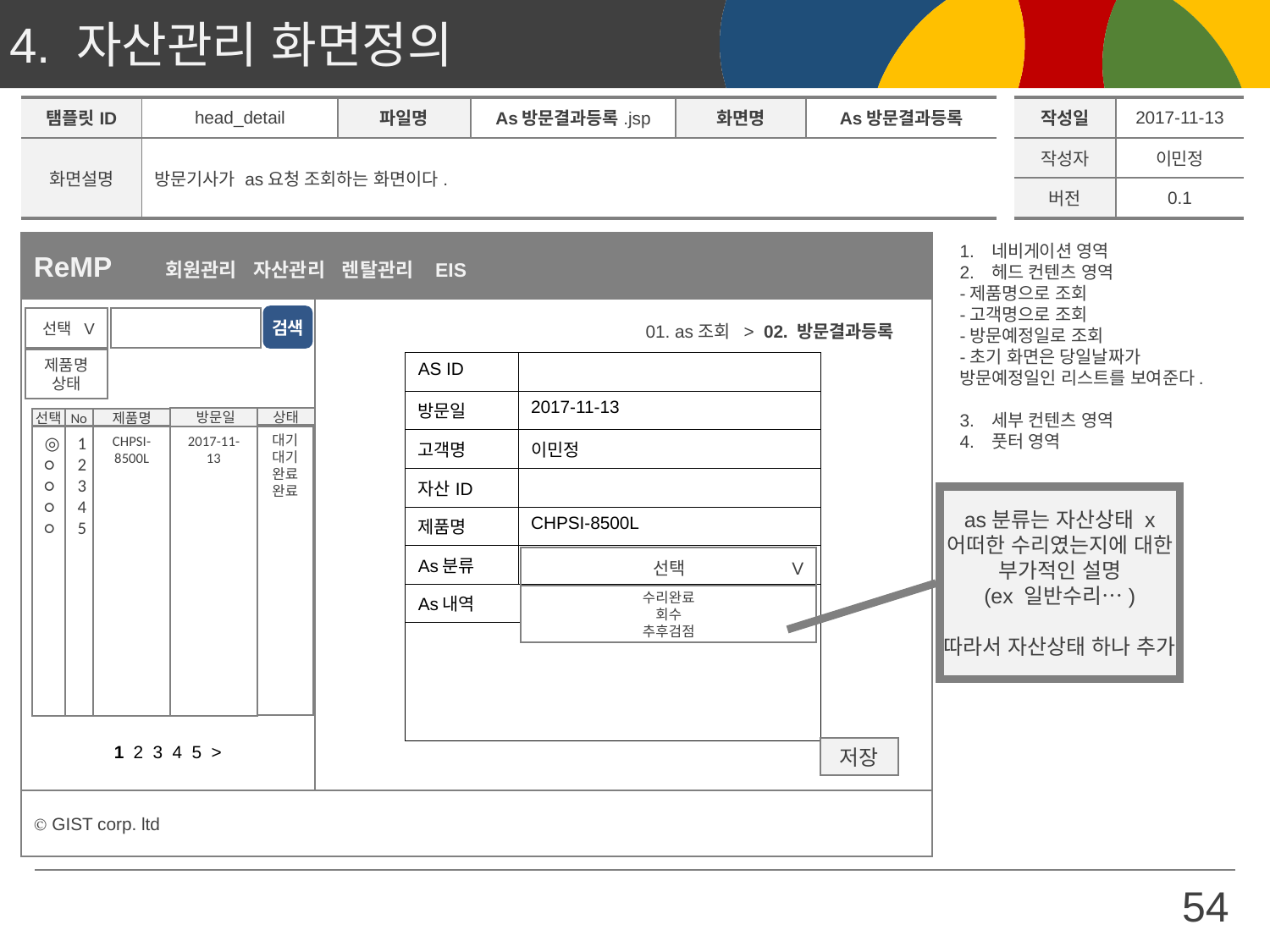

| 탬플릿ID | head\_detail | 파일명 | As방문결과등록.jsp | 화면명 | As방문결과등록 |  | 작성일 | 2017-11-13 |
| --- | --- | --- | --- | --- | --- | --- | --- | --- |
| 화면설명 | 방문기사가 as요청 조회하는 화면이다. |  |  |  |  |  | 작성자 | 이민정 |
|  |  |  |  |  |  |  | 버전 | 0.1 |
As요청조회    회수요청조회
ReMP      회원관리   자산관리   렌탈관리   EIS
네비게이션 영역
헤드 컨텐츠 영역
-제품명으로 조회
-고객명으로 조회
-방문예정일로 조회
-초기 화면은 당일날짜가 방문예정일인 리스트를 보여준다.

세부 컨텐츠 영역
풋터 영역

검색

선택  V
제품명
상태
01. as조회  >  02. 방문결과등록
| AS ID |  |
| --- | --- |
| 방문일 | 2017-11-13 |
| 고객명 | 이민정 |
| 자산ID |  |
| 제품명 | CHPSI-8500L |
| As분류 |  |
| As내역 |  |
|  |  |
방문일
상태
선택
No
제품명
대기
대기
완료
완료

1
2
3
4
5
◎
○
○
○
○
2017-11-13
CHPSI-8500L
as분류는 자산상태 x
어떠한 수리였는지에 대한
부가적인 설명
(ex 일반수리…)

따라서 자산상태 하나 추가
선택                     V
수리완료
회수
추후검점
1  2  3  4  5  >
저장
Ⓒ GIST corp. ltd